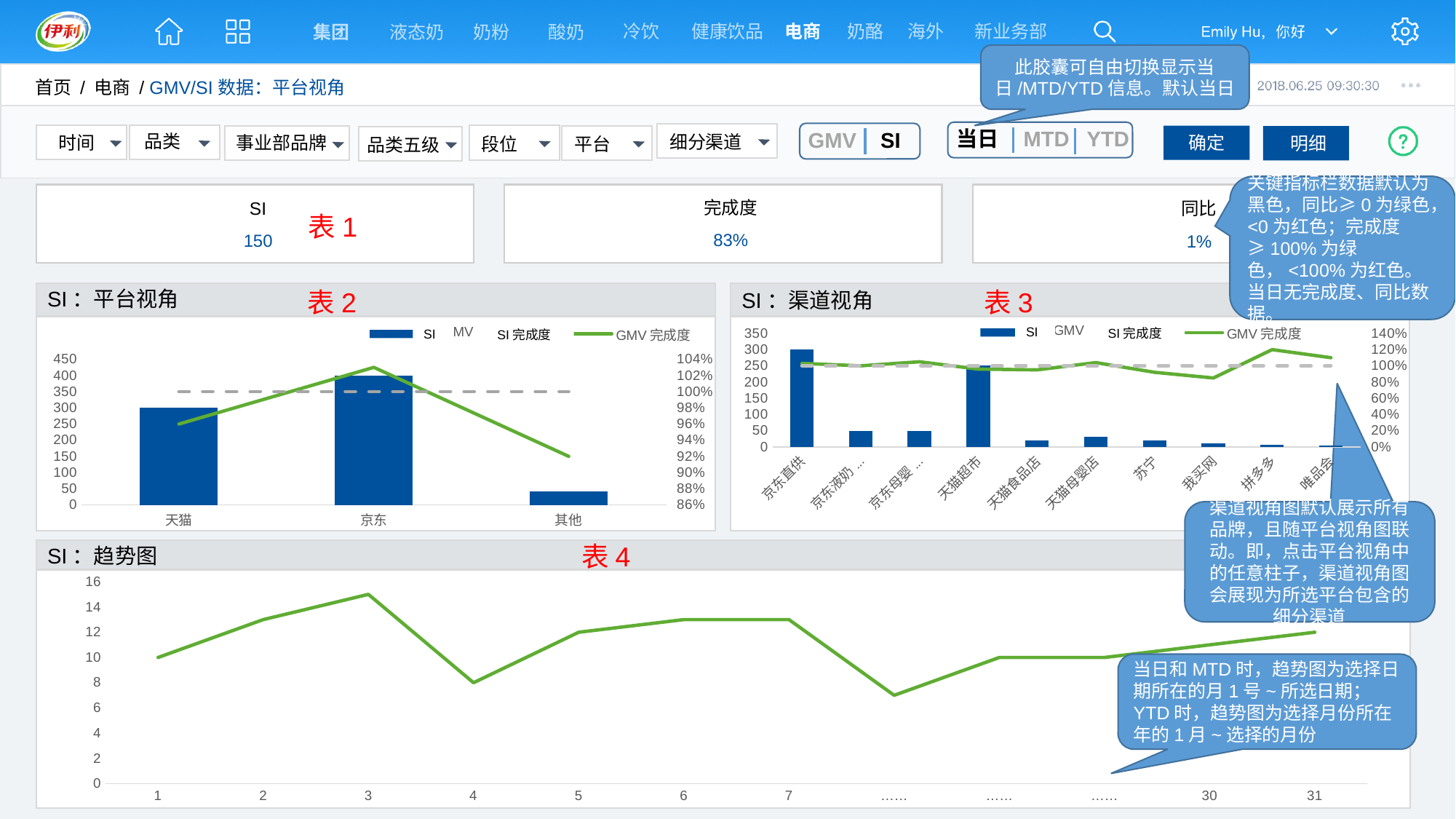

冷饮
健康饮品
电商
海外
新业务部
奶酪
集团
液态奶
奶粉
酸奶
此胶囊可自由切换显示当日/MTD/YTD信息。默认当日
首页 / 电商 / GMV/SI数据：平台视角
当日    MTD   YTD

GMV    SI

品类

细分渠道

确定
  时间

明细

事业部品牌

段位
平台
品类五级

关键指标栏数据默认为黑色，同比≥0为绿色，<0为红色；完成度≥100%为绿色，<100%为红色。
当日无完成度、同比数据。
完成度

SI
同比

此筛选器下拉框形式为日历，可自由选择时间。
表1
83%

150
1%
表2
表3
SI：平台视角
SI：渠道视角

### Chart

| Category | GMV | GMV完成度 | 完成度目标值 |
|---|---|---|---|
| 天猫 | 300.0 | 0.96 | 1.0 |
| 京东 | 400.0 | 1.03 | 1.0 |
| 其他 | 41.0 | 0.92 | 1.0 |

### Chart

| Category | GMV | GMV完成度 | 完成度目标值 |
|---|---|---|---|
| 京东直供 | 300.0 | 1.03 | 1.0 |
| 京东液奶POP店 | 50.0 | 1.0 | 1.0 |
| 京东母婴POP店 | 50.0 | 1.05 | 1.0 |
| 天猫超市 | 250.0 | 0.96 | 1.0 |
| 天猫食品店 | 20.0 | 0.95 | 1.0 |
| 天猫母婴店 | 30.0 | 1.04 | 1.0 |
| 苏宁 | 20.0 | 0.92 | 1.0 |
| 我买网 | 10.0 | 0.85 | 1.0 |
| 拼多多 | 6.0 | 1.2 | 1.0 |
| 唯品会 | 5.0 | 1.1 | 1.0 |
SI
SI完成度
SI
SI完成度
渠道视角图默认展示所有品牌，且随平台视角图联动。即，点击平台视角中的任意柱子，渠道视角图会展现为所选平台包含的细分渠道
表4
SI：趋势图

### Chart

| Category | GMV |
|---|---|
| 1 | 10.0 |
| 2 | 13.0 |
| 3 | 15.0 |
| 4 | 8.0 |
| 5 | 12.0 |
| 6 | 13.0 |
| 7 | 13.0 |
| …… | 7.0 |
| …… | 10.0 |
| …… | 10.0 |
| 30 | 11.0 |
| 31 | 12.0 |
当日和MTD时，趋势图为选择日期所在的月1号~所选日期；
YTD时，趋势图为选择月份所在年的1月~选择的月份